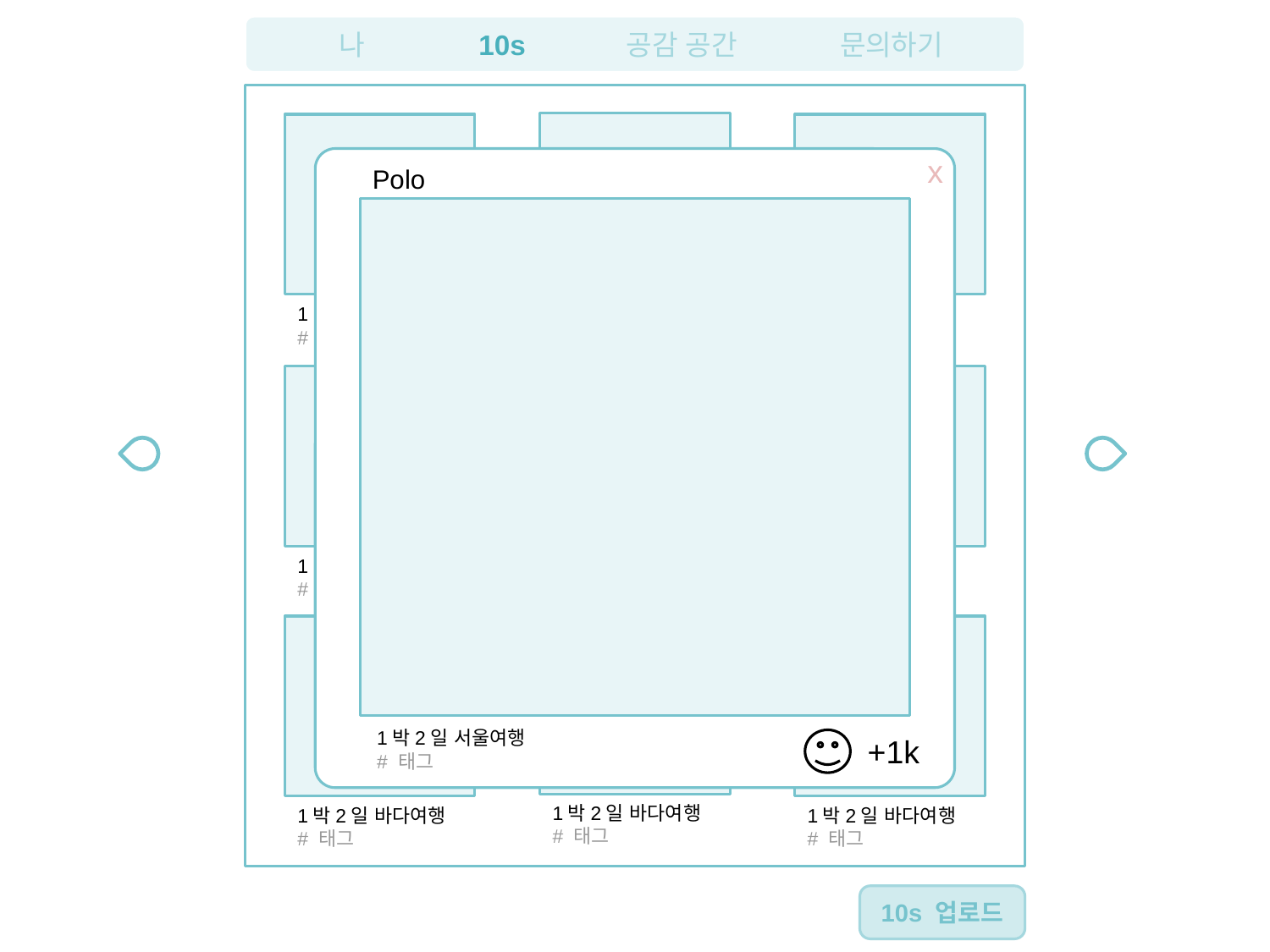

10s
나
공감 공간
문의하기

x

Polo

1박2일 바다여행
# 태그
1박2일 바다여행
# 태그
1박2일 바다여행
# 태그

1박2일 바다여행
# 태그
1박2일 바다여행
# 태그
1박2일 바다여행
# 태그

1박2일 서울여행
# 태그
+1k

1박2일 바다여행
# 태그
1박2일 바다여행
# 태그
1박2일 바다여행
# 태그
10s 업로드